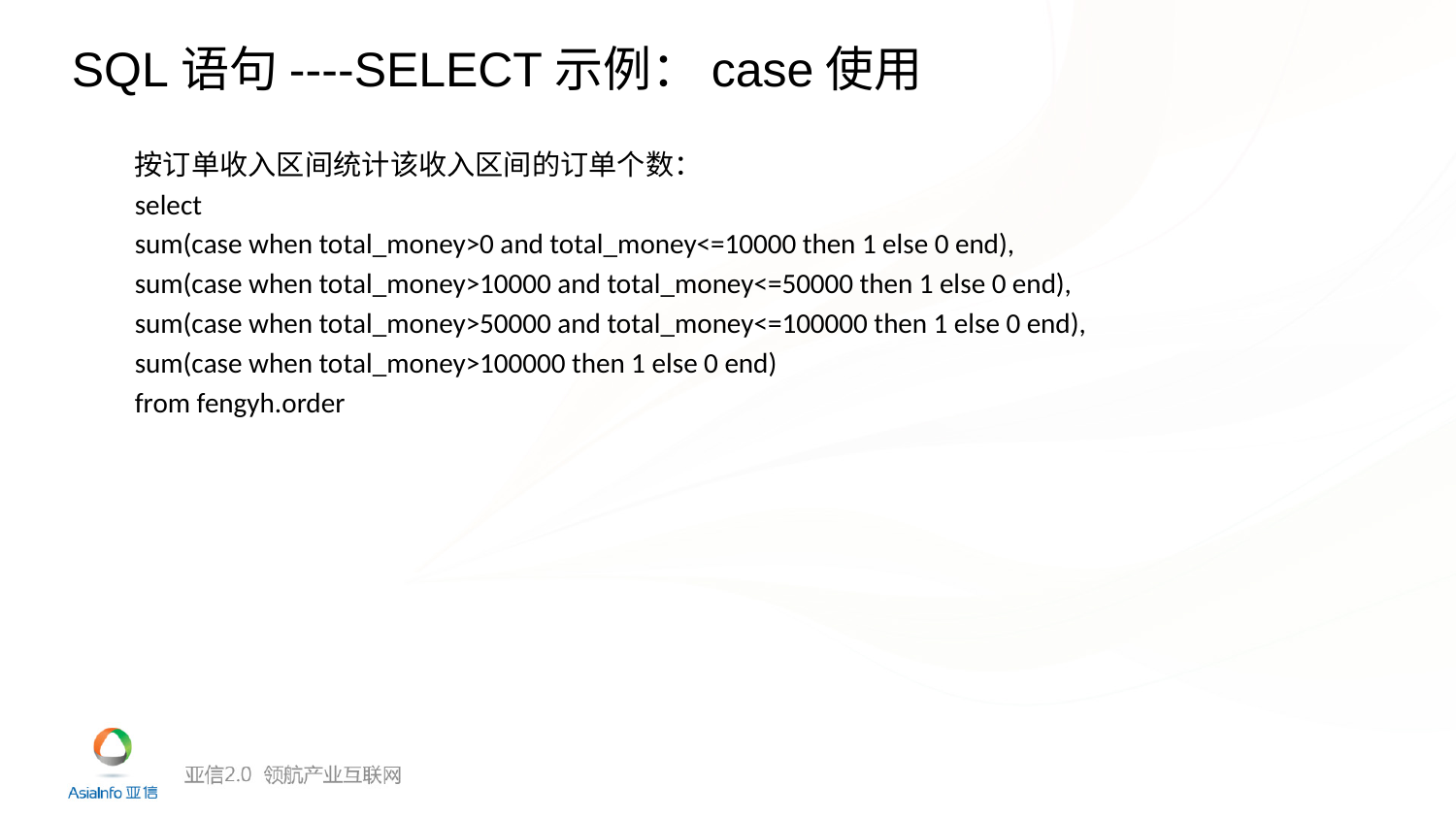

SQL语句----SELECT示例：case使用

按订单收入区间统计该收入区间的订单个数：
select
sum(case when total_money>0 and total_money<=10000 then 1 else 0 end),
sum(case when total_money>10000 and total_money<=50000 then 1 else 0 end),
sum(case when total_money>50000 and total_money<=100000 then 1 else 0 end),
sum(case when total_money>100000 then 1 else 0 end)
from fengyh.order